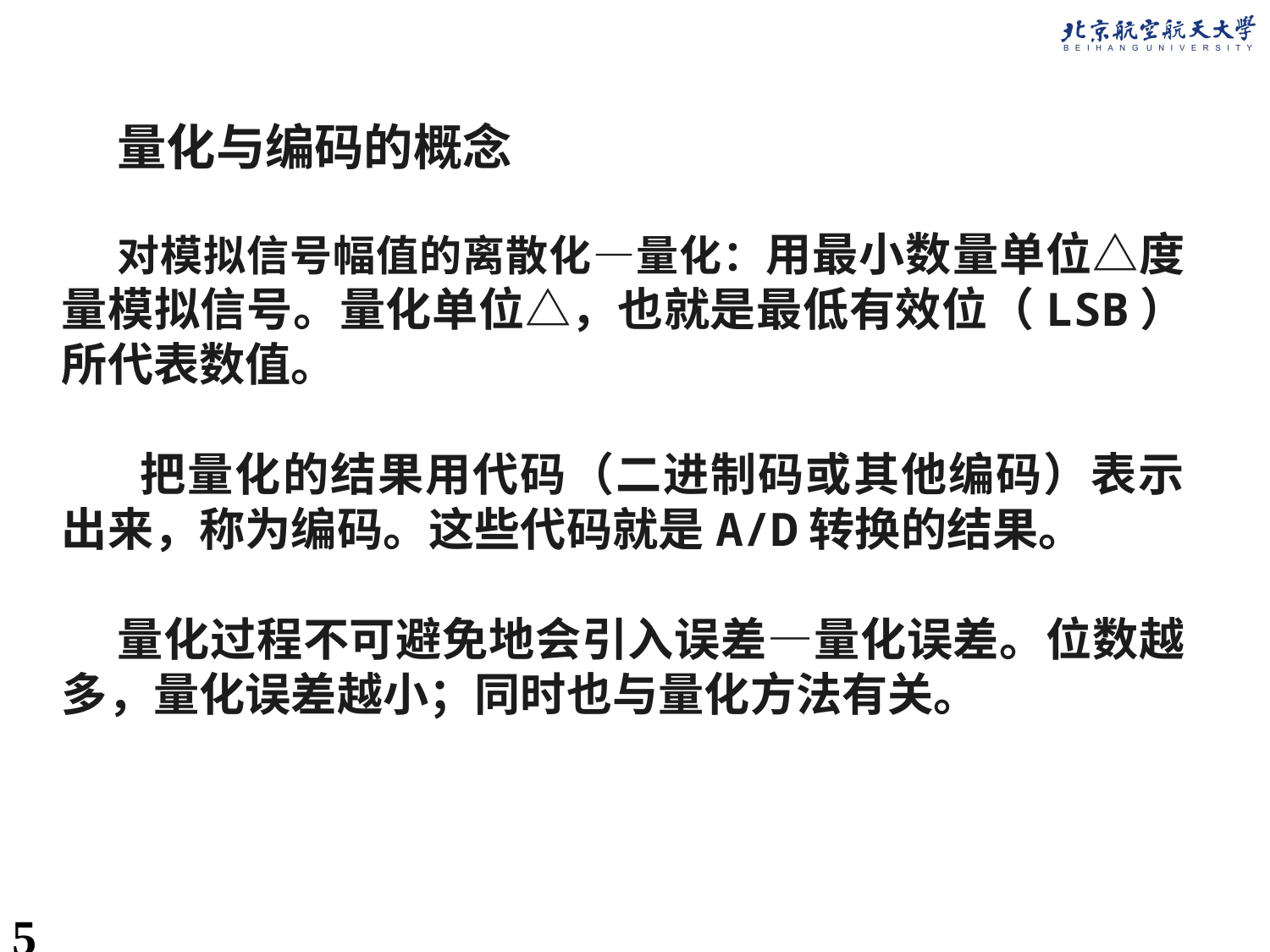

量化与编码的概念

对模拟信号幅值的离散化—量化：用最小数量单位△度量模拟信号。量化单位△，也就是最低有效位（LSB）所代表数值。

 把量化的结果用代码（二进制码或其他编码）表示出来，称为编码。这些代码就是A/D转换的结果。

量化过程不可避免地会引入误差—量化误差。位数越多，量化误差越小；同时也与量化方法有关。

5